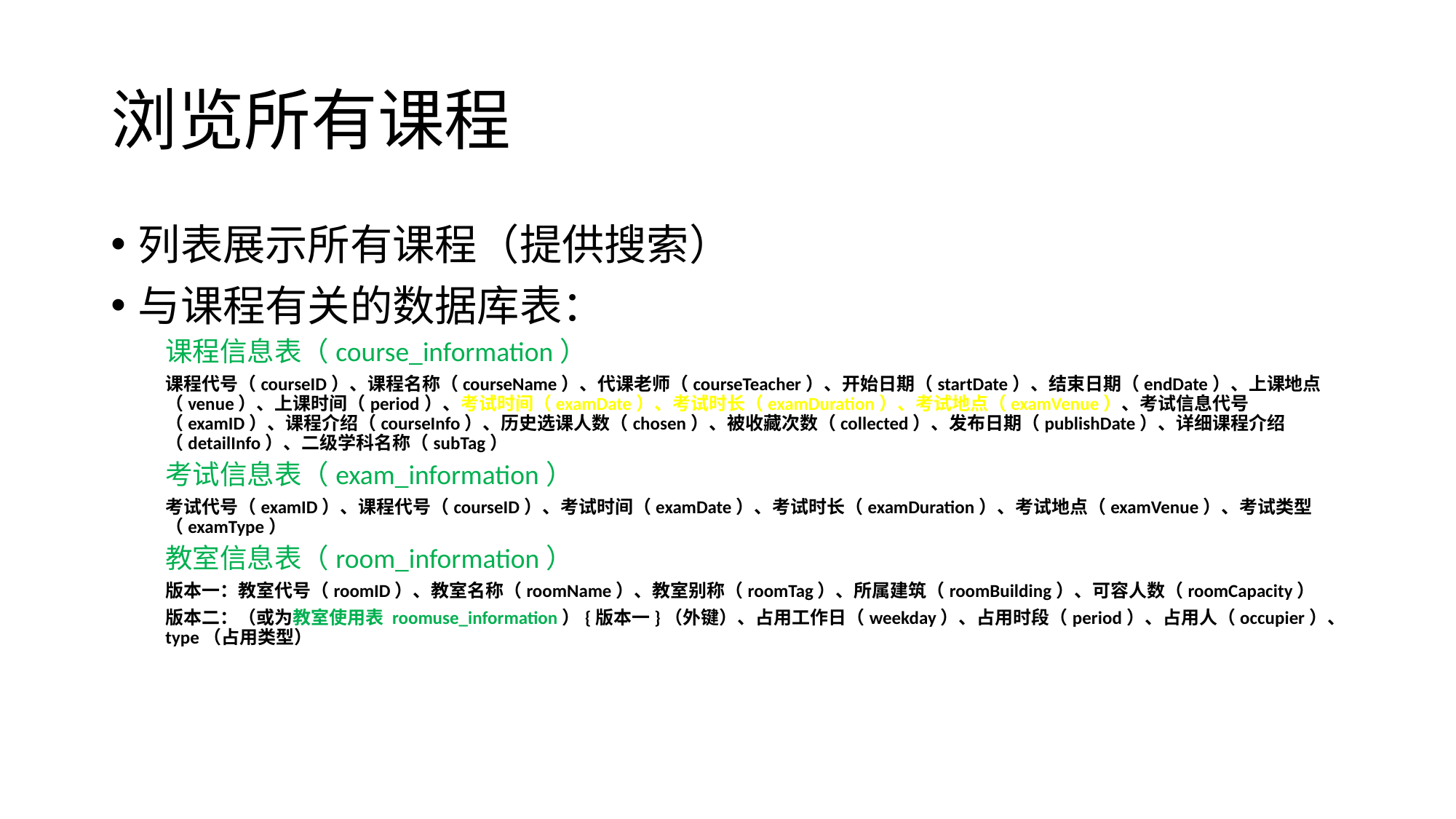

# 浏览所有课程
列表展示所有课程（提供搜索）
与课程有关的数据库表：
课程信息表（course_information）
课程代号（courseID）、课程名称（courseName）、代课老师（courseTeacher）、开始日期（startDate）、结束日期（endDate）、上课地点（venue）、上课时间（period）、考试时间（examDate）、考试时长（examDuration）、考试地点（examVenue）、考试信息代号（examID）、课程介绍（courseInfo）、历史选课人数（chosen）、被收藏次数（collected）、发布日期（publishDate）、详细课程介绍（detailInfo）、二级学科名称（subTag）
考试信息表（exam_information）
考试代号（examID）、课程代号（courseID）、考试时间（examDate）、考试时长（examDuration）、考试地点（examVenue）、考试类型（examType）
教室信息表（room_information）
版本一：教室代号（roomID）、教室名称（roomName）、教室别称（roomTag）、所属建筑（roomBuilding）、可容人数（roomCapacity）
版本二：（或为教室使用表 roomuse_information）{版本一}（外键）、占用工作日（weekday）、占用时段（period）、占用人（occupier）、type（占用类型）